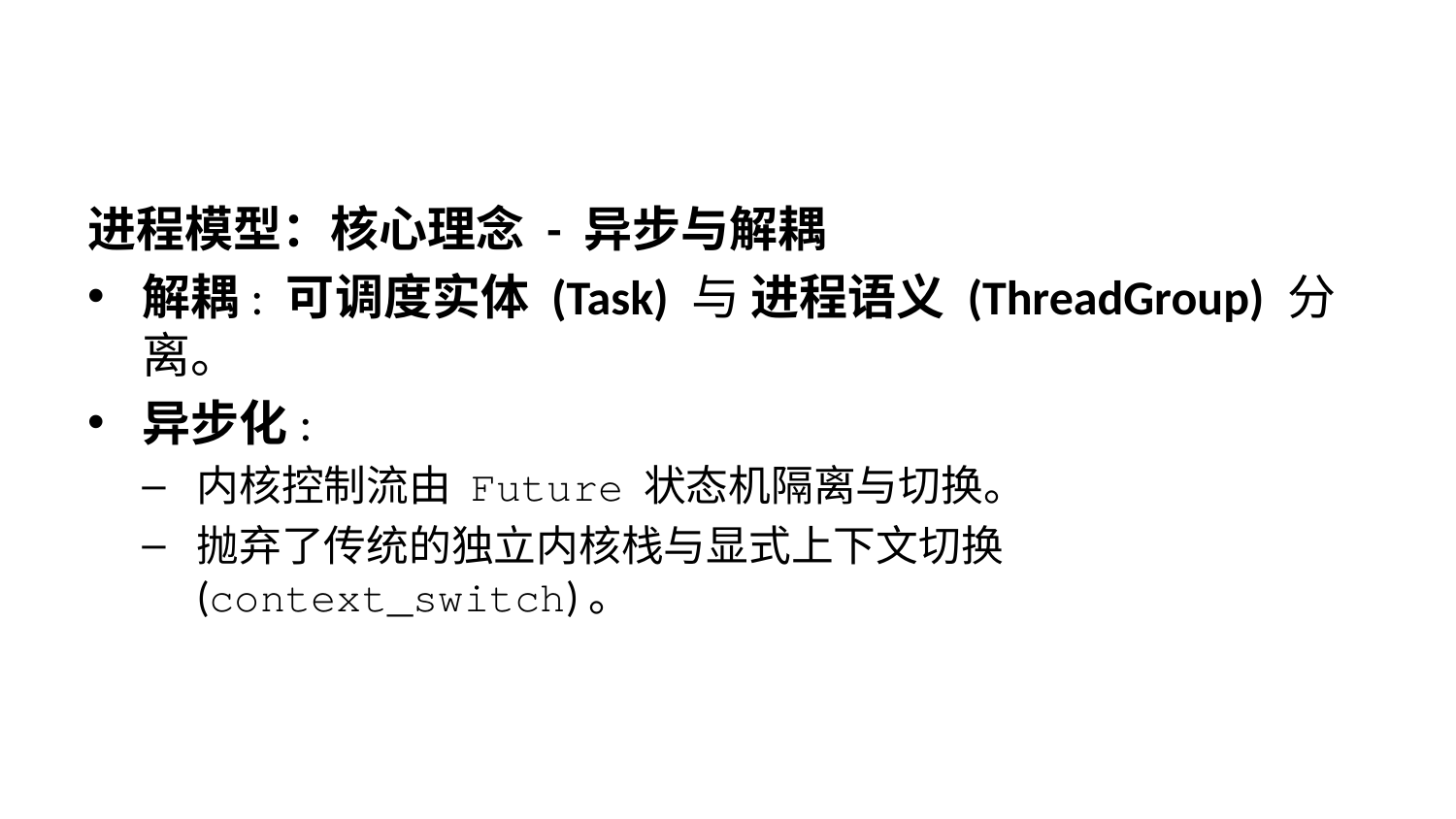

进程模型：核心理念 - 异步与解耦
解耦: 可调度实体 (Task) 与 进程语义 (ThreadGroup) 分离。
异步化:
内核控制流由 Future 状态机隔离与切换。
抛弃了传统的独立内核栈与显式上下文切换 (context_switch)。